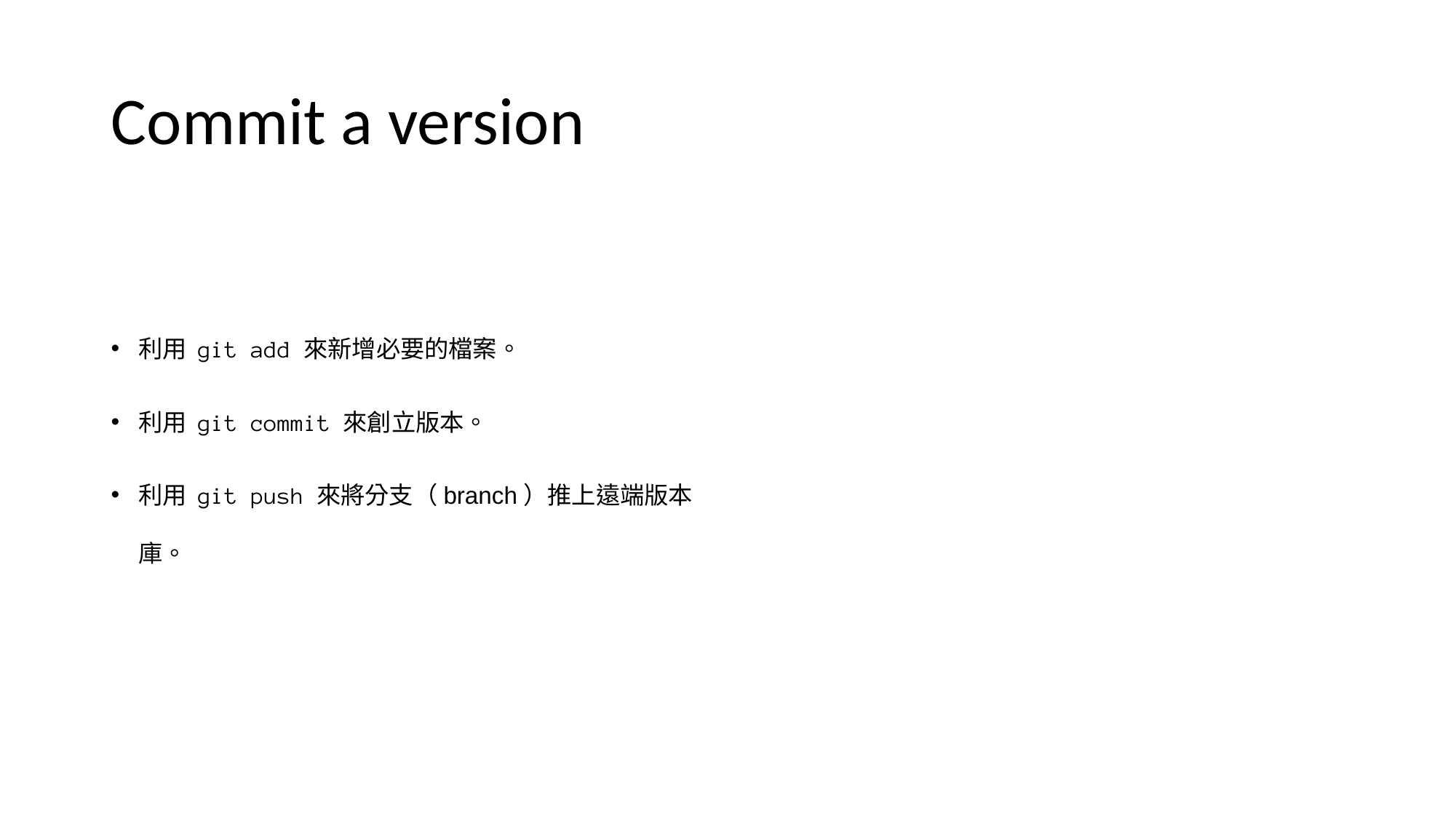

# Commit a version

利用 git add 來新增必要的檔案。
利用 git commit 來創立版本。
利用 git push 來將分支（branch）推上遠端版本庫。